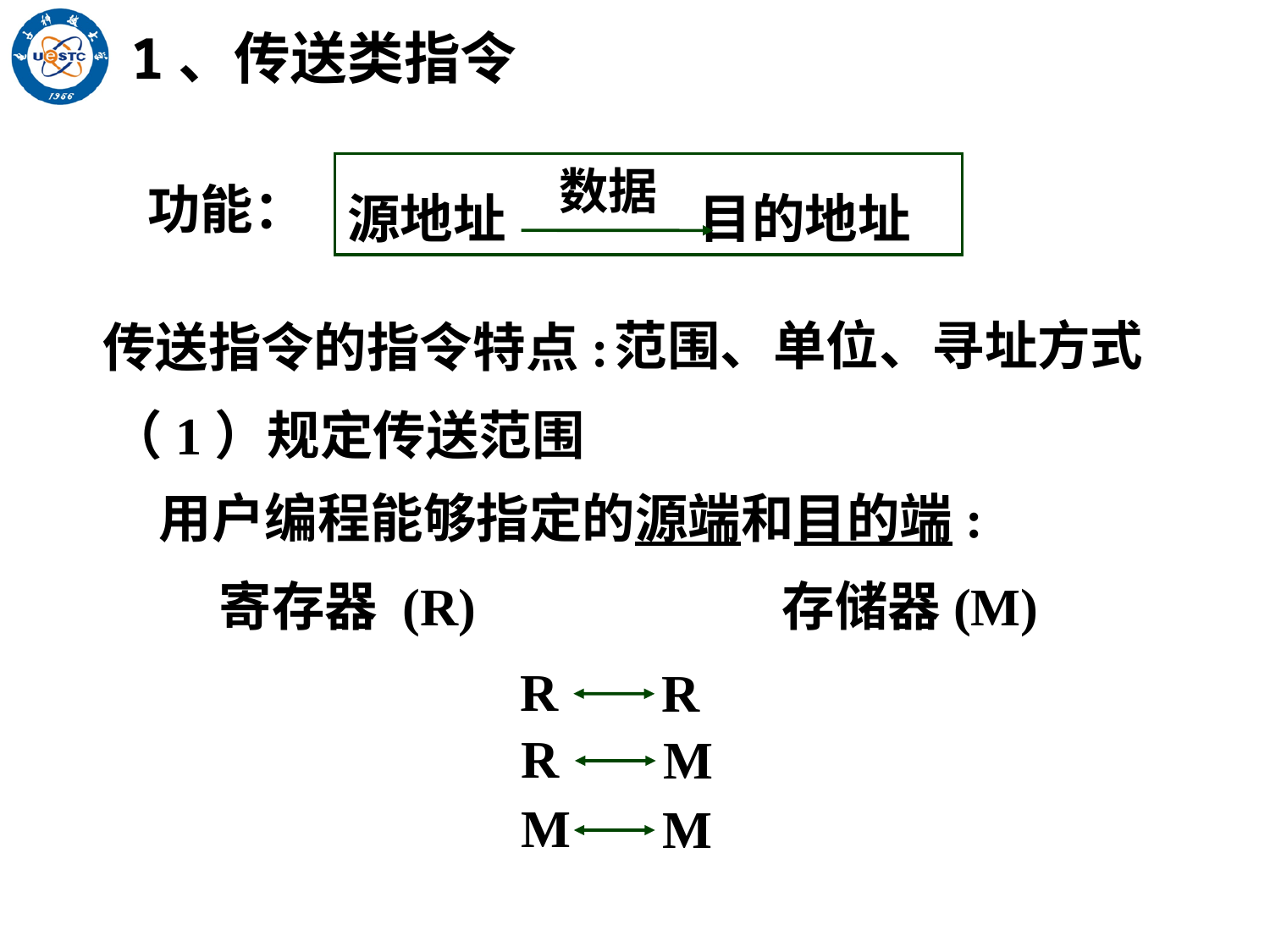

1、传送类指令
源地址                目的地址
数据

功能：
范围、单位、寻址方式
传送指令的指令特点:
（1）规定传送范围
用户编程能够指定的源端和目的端:
寄存器 (R)                      存储器(M)
R
R

R
M

M
M